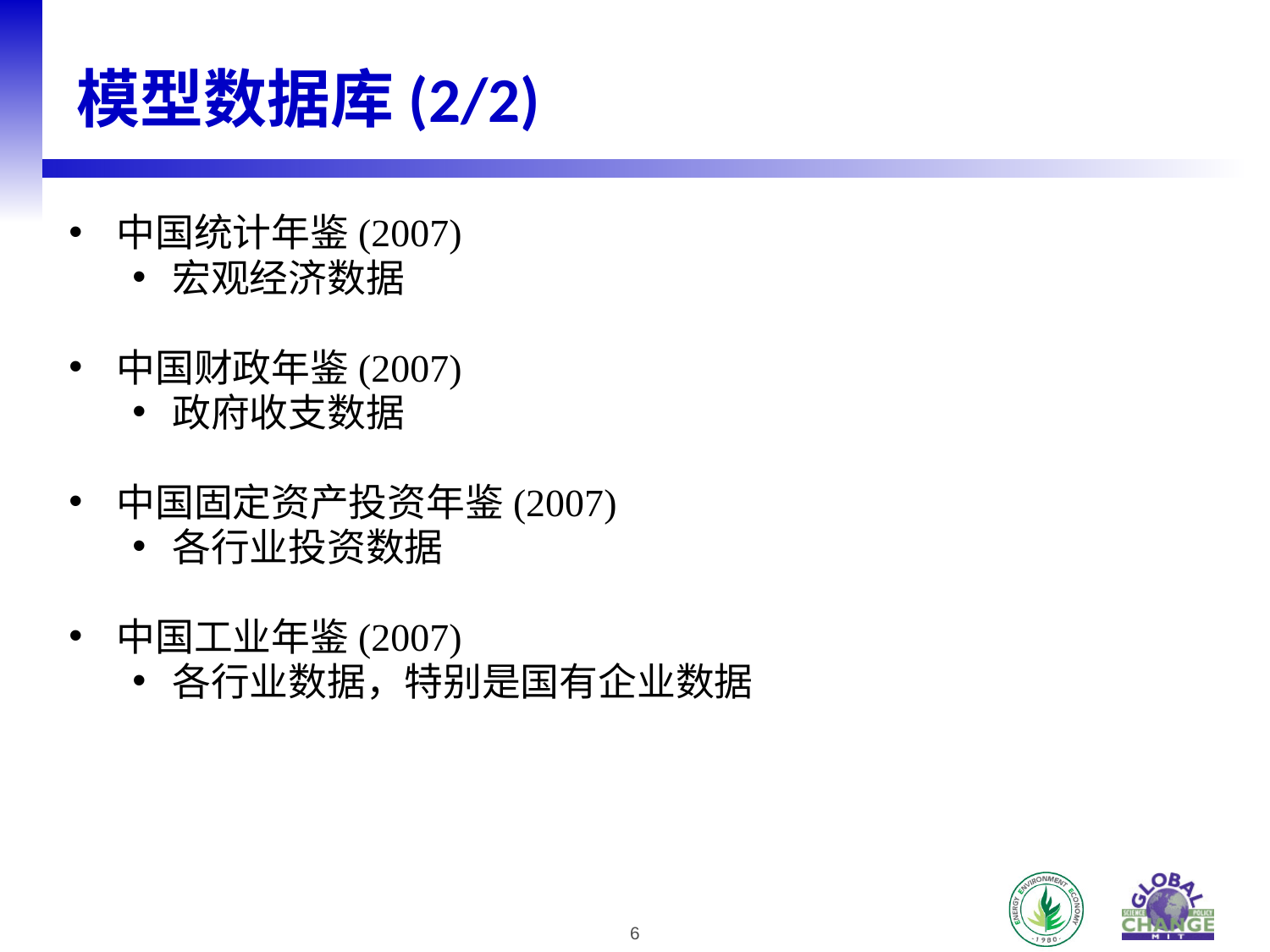

模型数据库(2/2)
中国统计年鉴(2007)
宏观经济数据

中国财政年鉴(2007)
政府收支数据

中国固定资产投资年鉴(2007)
各行业投资数据

中国工业年鉴(2007)
各行业数据，特别是国有企业数据